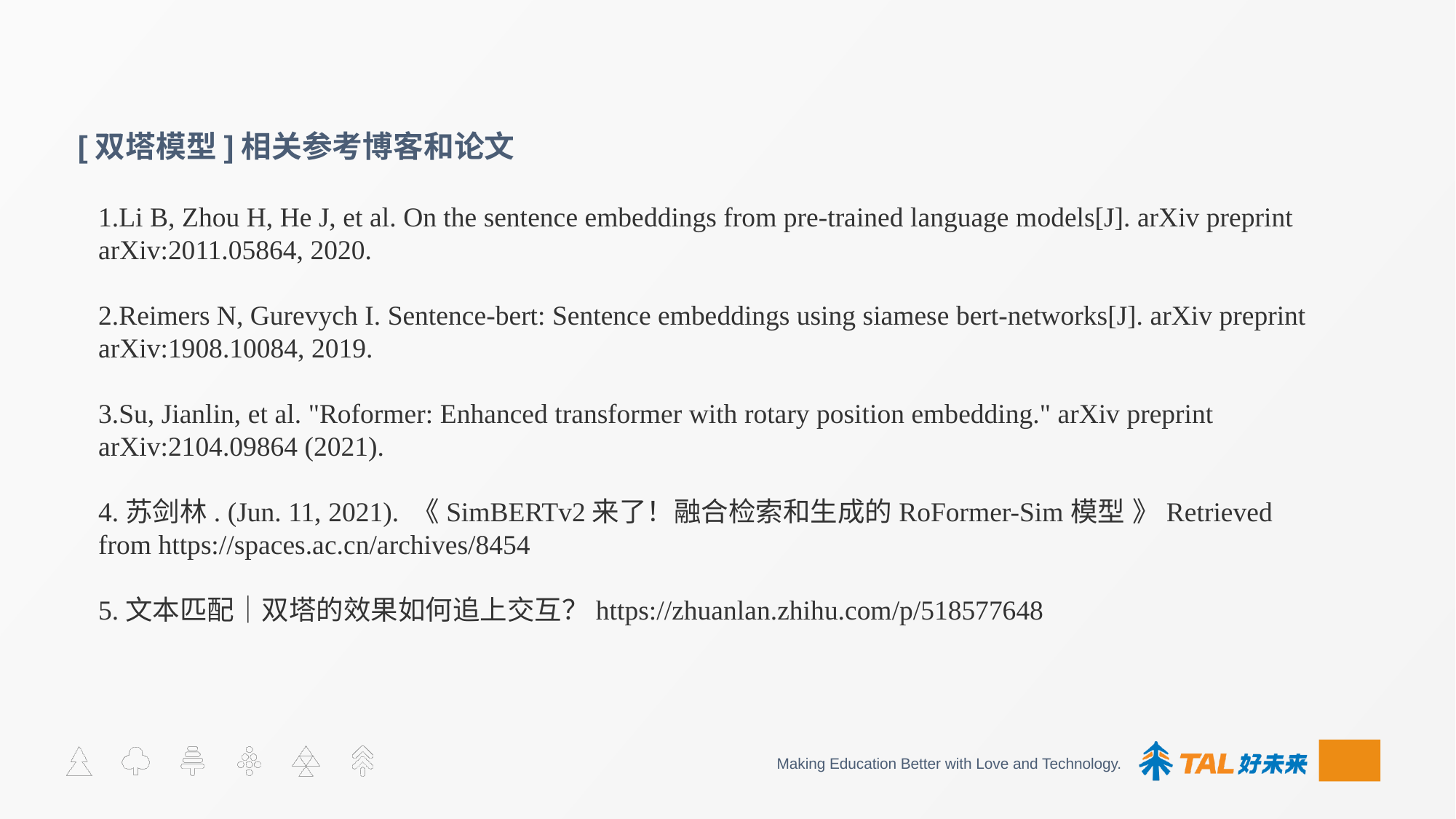

# [双塔模型]相关参考博客和论文
1.Li B, Zhou H, He J, et al. On the sentence embeddings from pre-trained language models[J]. arXiv preprint arXiv:2011.05864, 2020.

2.Reimers N, Gurevych I. Sentence-bert: Sentence embeddings using siamese bert-networks[J]. arXiv preprint arXiv:1908.10084, 2019.

3.Su, Jianlin, et al. "Roformer: Enhanced transformer with rotary position embedding." arXiv preprint arXiv:2104.09864 (2021).

4.苏剑林. (Jun. 11, 2021). 《SimBERTv2来了！融合检索和生成的RoFormer-Sim模型 》Retrieved from https://spaces.ac.cn/archives/8454

5.文本匹配｜双塔的效果如何追上交互？https://zhuanlan.zhihu.com/p/518577648